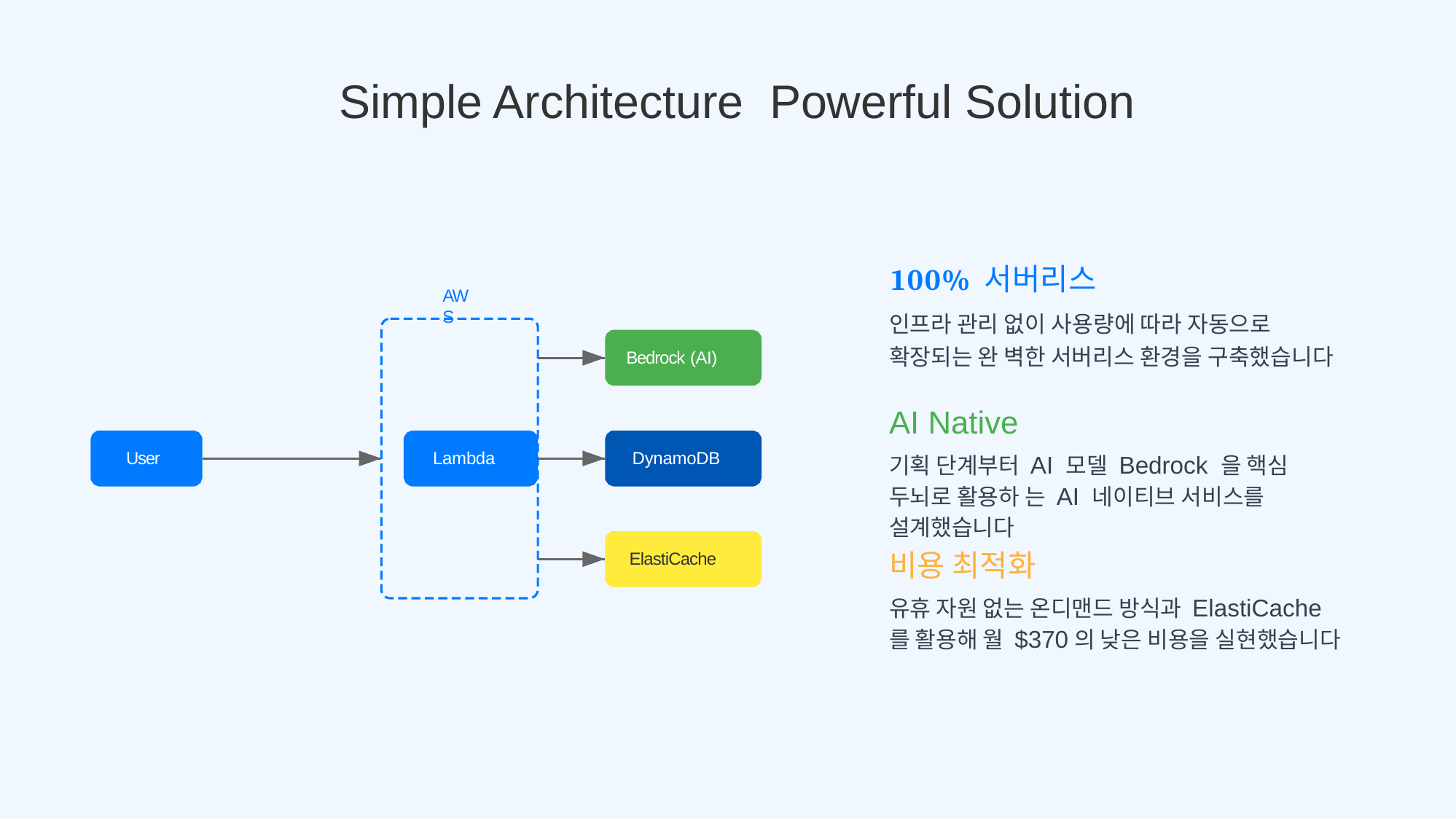

# Simple Architecture  Powerful Solution
100% 서버리스
인프라 관리 없이 사용량에 따라 자동으로 확장되는 완 벽한 서버리스 환경을 구축했습니다
AWS

Bedrock (AI)

AI Native
기획 단계부터 AI 모델 Bedrock 을 핵심 두뇌로 활용하 는 AI 네이티브 서비스를 설계했습니다

User
Lambda
DynamoDB

비용 최적화
유휴 자원 없는 온디맨드 방식과 ElastiCache를 활용해 월 $370의 낮은 비용을 실현했습니다
ElastiCache